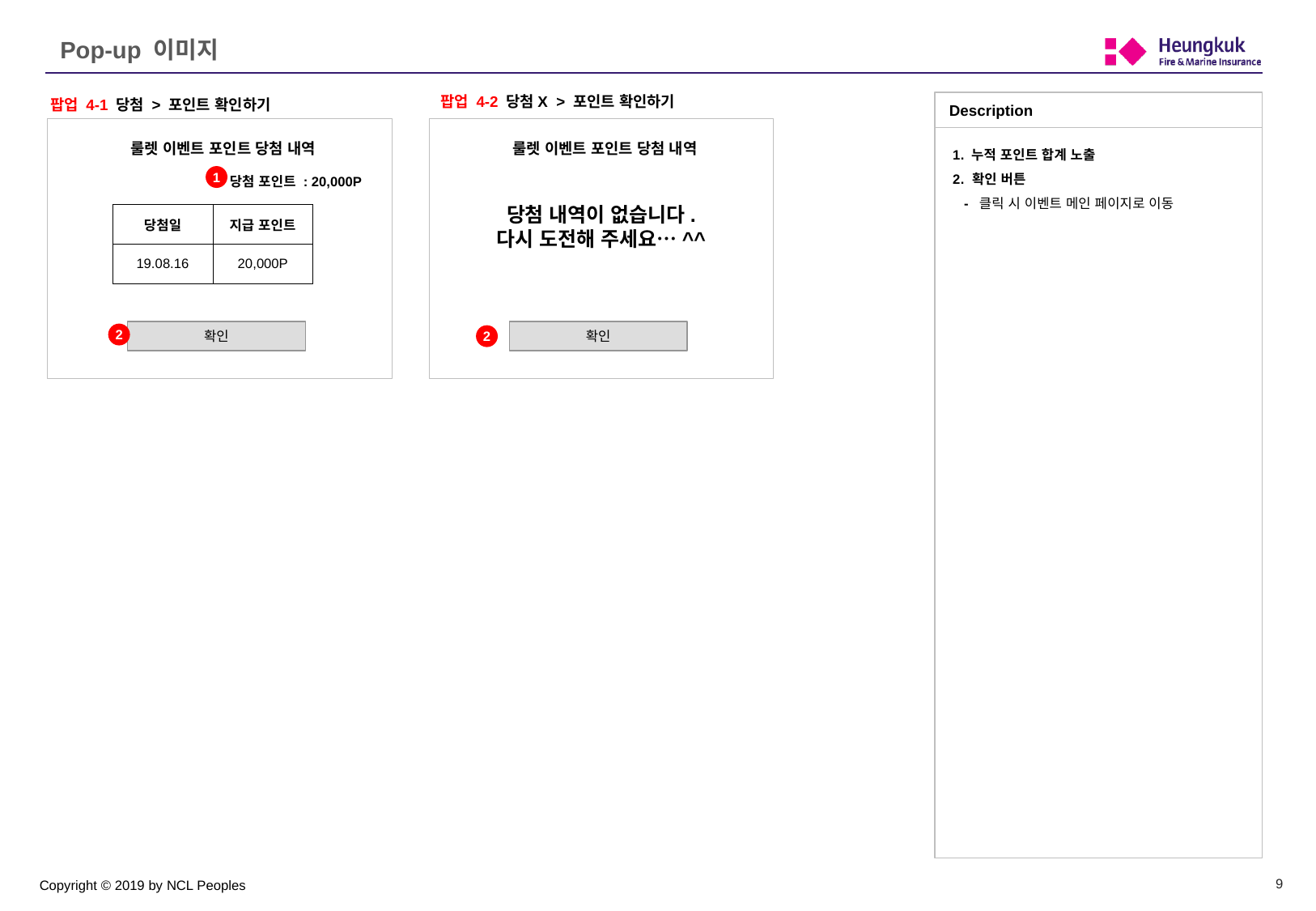

# Pop-up 이미지
팝업 4-2 당첨X  > 포인트 확인하기
팝업 4-1 당첨 > 포인트 확인하기

Description

 누적 포인트 합계 노출
 확인 버튼
-  클릭 시 이벤트 메인 페이지로 이동
룰렛 이벤트 포인트 당첨 내역
룰렛 이벤트 포인트 당첨 내역
1
당첨 포인트 : 20,000P
당첨 내역이 없습니다.
다시 도전해 주세요…^^
| 당첨일 | 지급 포인트 |
| --- | --- |
| 19.08.16 | 20,000P |
확인
확인
2
2